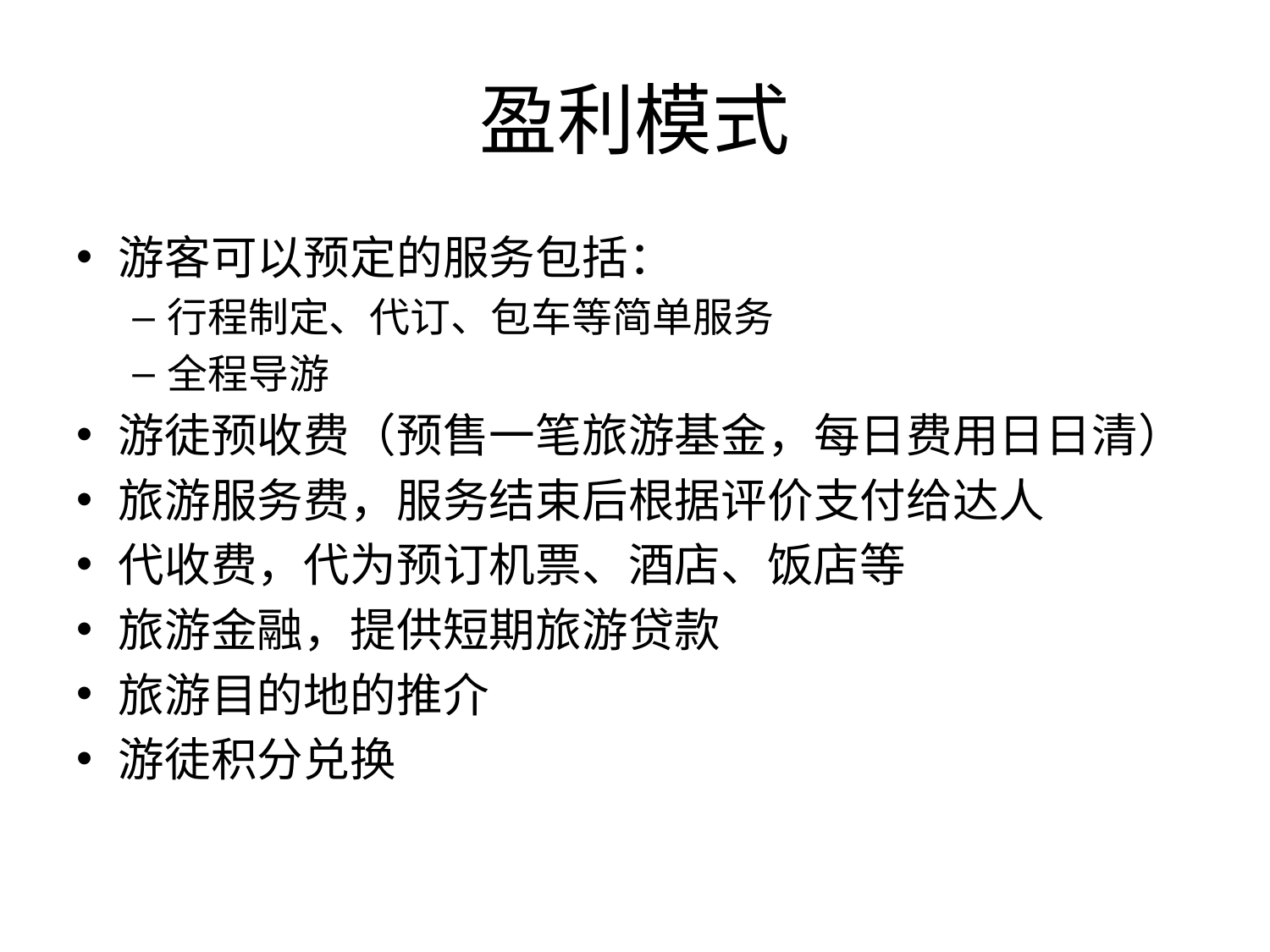

# 盈利模式
游客可以预定的服务包括：
行程制定、代订、包车等简单服务
全程导游
游徒预收费（预售一笔旅游基金，每日费用日日清）
旅游服务费，服务结束后根据评价支付给达人
代收费，代为预订机票、酒店、饭店等
旅游金融，提供短期旅游贷款
旅游目的地的推介
游徒积分兑换